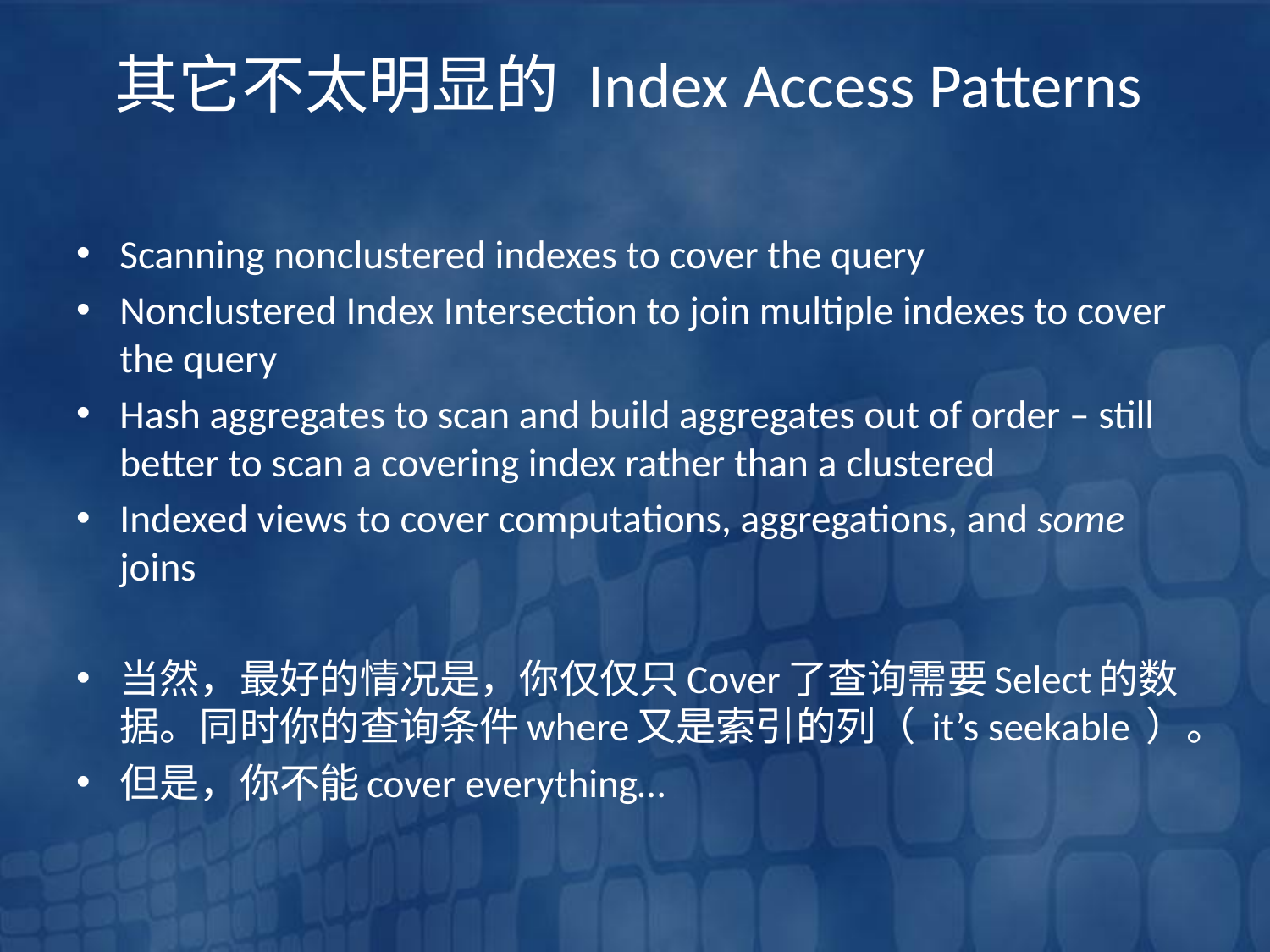

# 其它不太明显的 Index Access Patterns
Scanning nonclustered indexes to cover the query
Nonclustered Index Intersection to join multiple indexes to cover the query
Hash aggregates to scan and build aggregates out of order – still better to scan a covering index rather than a clustered
Indexed views to cover computations, aggregations, and some joins

当然，最好的情况是，你仅仅只Cover了查询需要Select的数据。同时你的查询条件where又是索引的列（ it’s seekable ）。
但是，你不能cover everything…